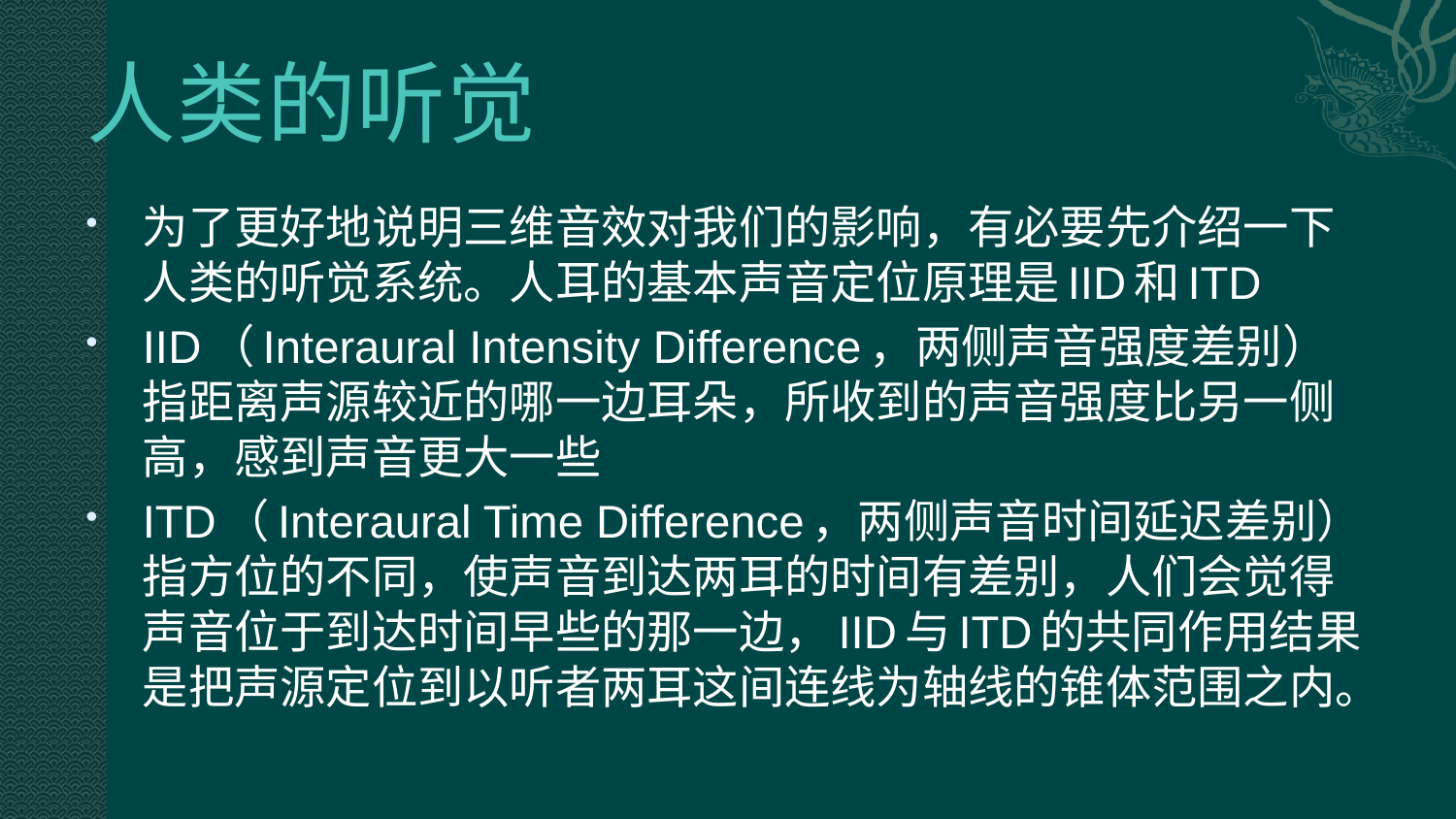

# 人类的听觉
为了更好地说明三维音效对我们的影响，有必要先介绍一下人类的听觉系统。人耳的基本声音定位原理是IID和ITD
IID（Interaural Intensity Difference，两侧声音强度差别）指距离声源较近的哪一边耳朵，所收到的声音强度比另一侧高，感到声音更大一些
ITD（Interaural Time Difference，两侧声音时间延迟差别）指方位的不同，使声音到达两耳的时间有差别，人们会觉得声音位于到达时间早些的那一边，IID与ITD的共同作用结果是把声源定位到以听者两耳这间连线为轴线的锥体范围之内。